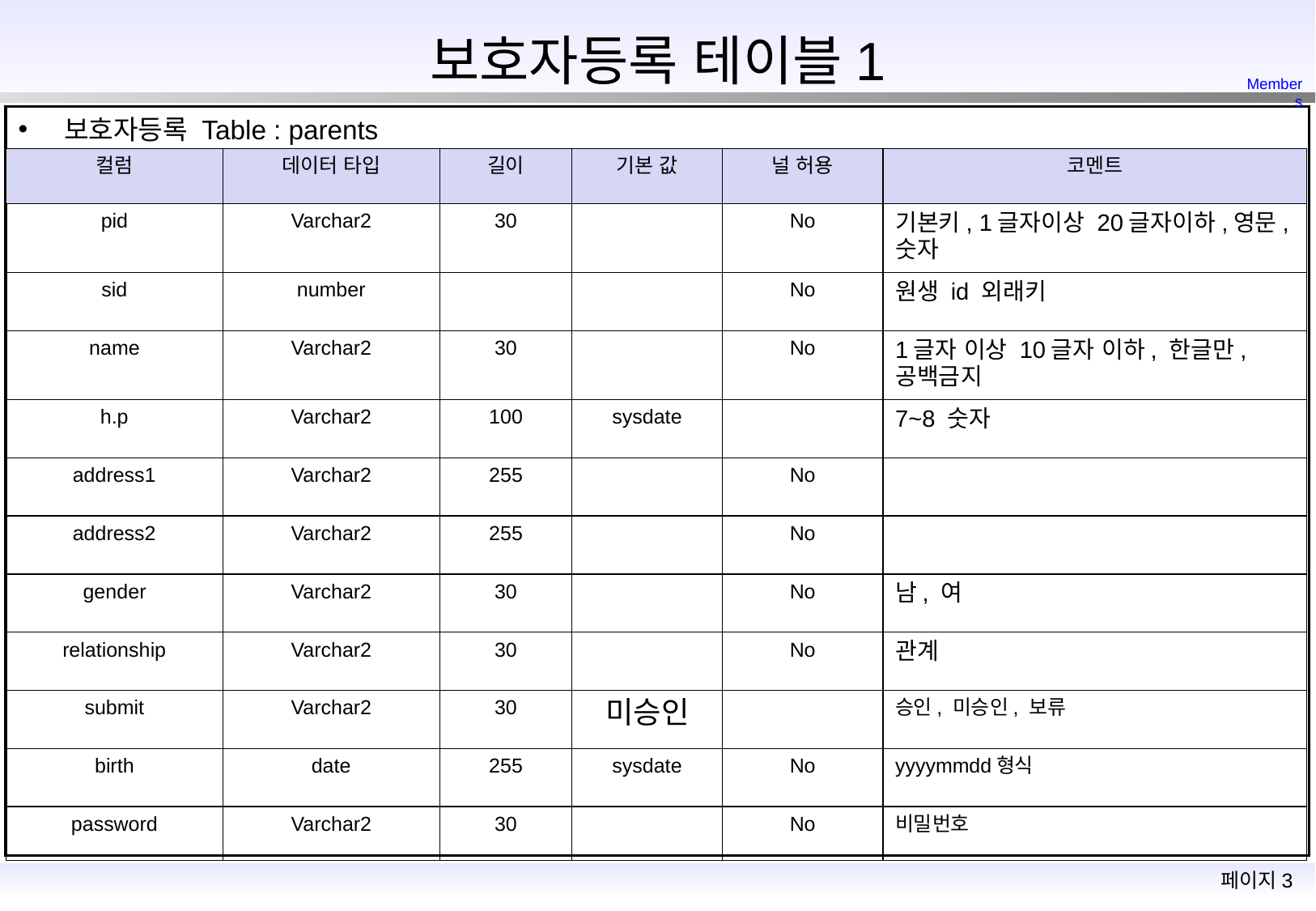

보호자등록 테이블1
Members
보호자등록 Table : parents
| 컬럼 | 데이터 타입 | 길이 | 기본 값 | 널 허용 | 코멘트 |
| --- | --- | --- | --- | --- | --- |
| pid | Varchar2 | 30 |  | No | 기본키, 1글자이상 20글자이하,영문,숫자 |
| sid | number |  |  | No | 원생 id 외래키 |
| name | Varchar2 | 30 |  | No | 1글자 이상 10글자 이하, 한글만,공백금지 |
| h.p | Varchar2 | 100 | sysdate |  | 7~8 숫자 |
| address1 | Varchar2 | 255 |  | No |  |
| address2 | Varchar2 | 255 |  | No |  |
| gender | Varchar2 | 30 |  | No | 남, 여 |
| relationship | Varchar2 | 30 |  | No | 관계 |
| submit | Varchar2 | 30 | 미승인 |  | 승인, 미승인, 보류 |
| birth | date | 255 | sysdate | No | yyyymmdd형식 |
| password | Varchar2 | 30 |  | No | 비밀번호 |